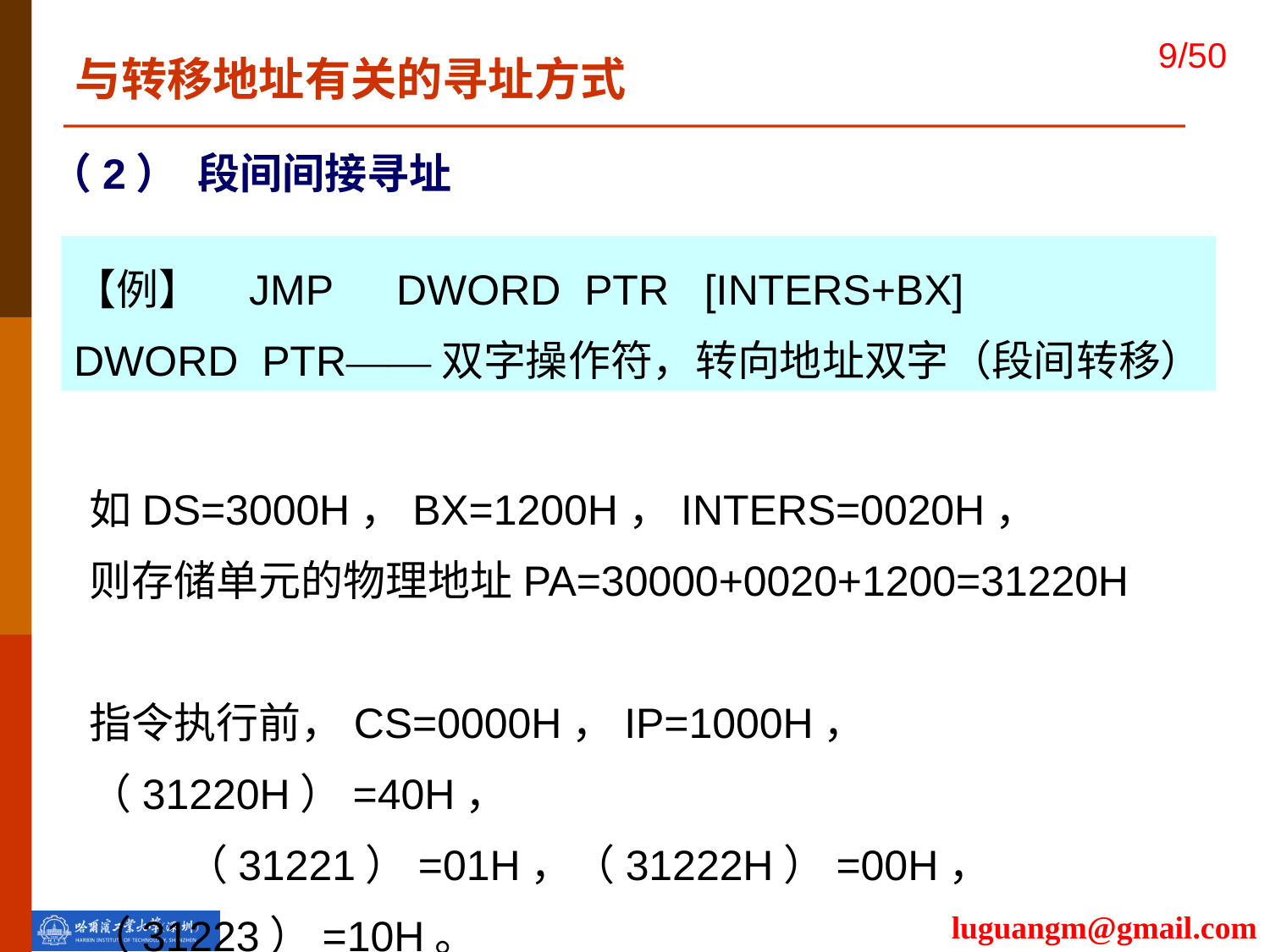

与转移地址有关的寻址方式
（2）  段间间接寻址
【例】    JMP　DWORD  PTR   [INTERS+BX]
DWORD  PTR——双字操作符，转向地址双字（段间转移）
如DS=3000H，BX=1200H，INTERS=0020H，
则存储单元的物理地址PA=30000+0020+1200=31220H

指令执行前，CS=0000H，IP=1000H，（31220H）=40H，
         （31221）=01H，（31222H）=00H，（31223）=10H。
指令执行后，IP=0140H，CS=1000H。先IP、后CS。